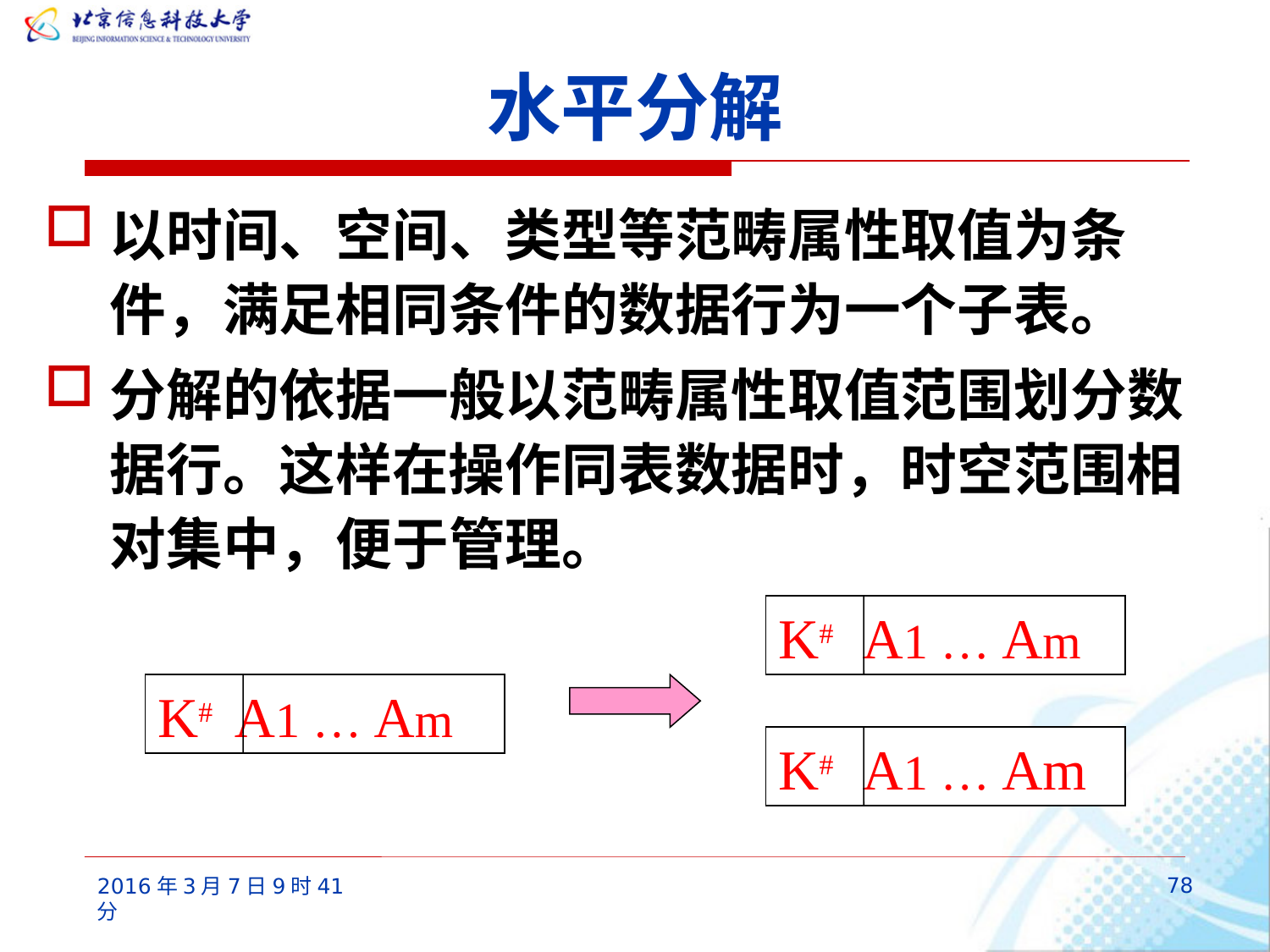

# 水平分解
以时间、空间、类型等范畴属性取值为条件，满足相同条件的数据行为一个子表。
分解的依据一般以范畴属性取值范围划分数据行。这样在操作同表数据时，时空范围相对集中，便于管理。
K#    A1 … Am

K#    A1 … Am

K#   A1 … Am

2016年3月7日9时41分